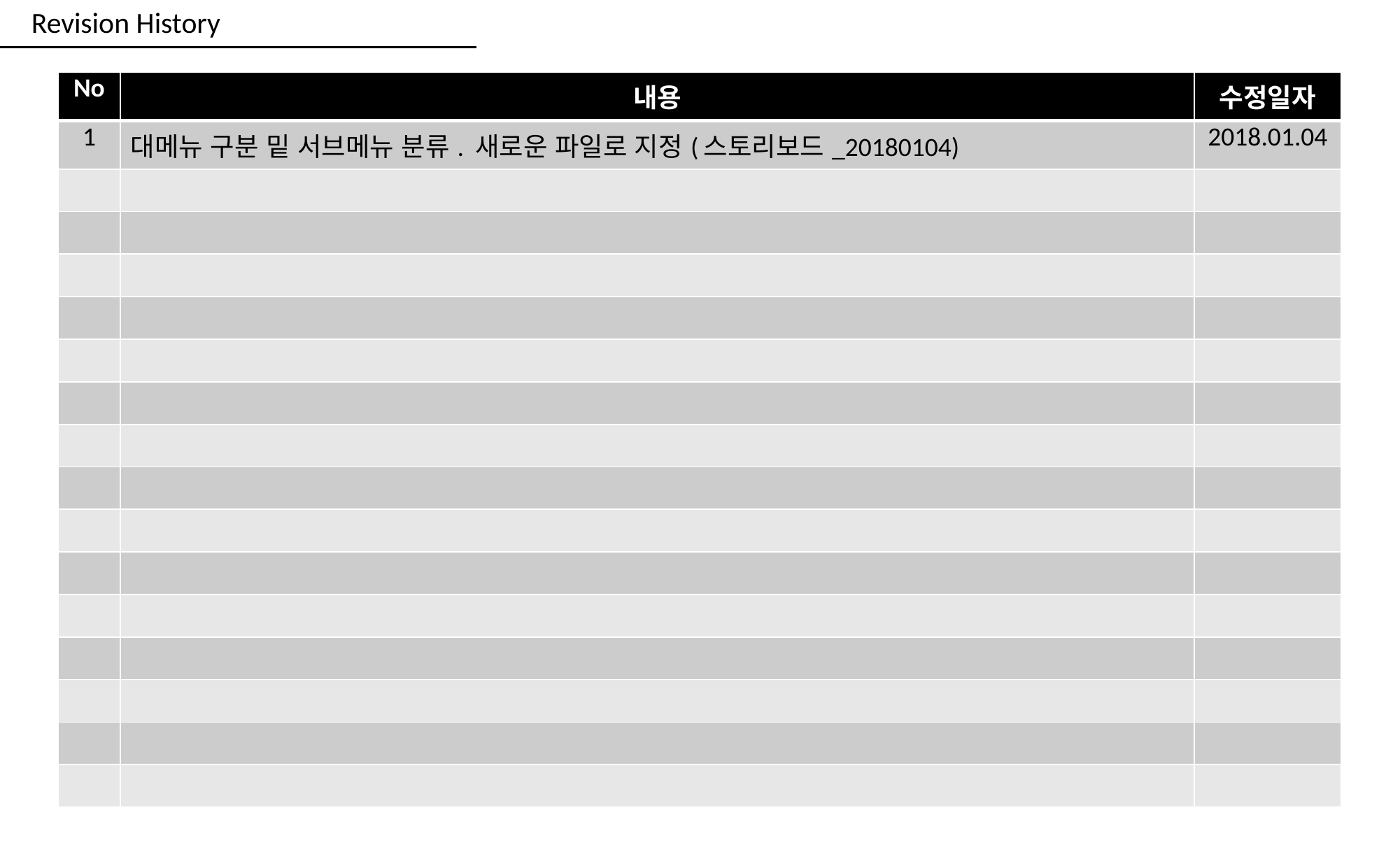

# Revision History
| No | 내용 | 수정일자 |
| --- | --- | --- |
| 1 | 대메뉴 구분 밑 서브메뉴 분류. 새로운 파일로 지정(스토리보드\_20180104) | 2018.01.04 |
|  |  |  |
|  |  |  |
|  |  |  |
|  |  |  |
|  |  |  |
|  |  |  |
|  |  |  |
|  |  |  |
|  |  |  |
|  |  |  |
|  |  |  |
|  |  |  |
|  |  |  |
|  |  |  |
|  |  |  |